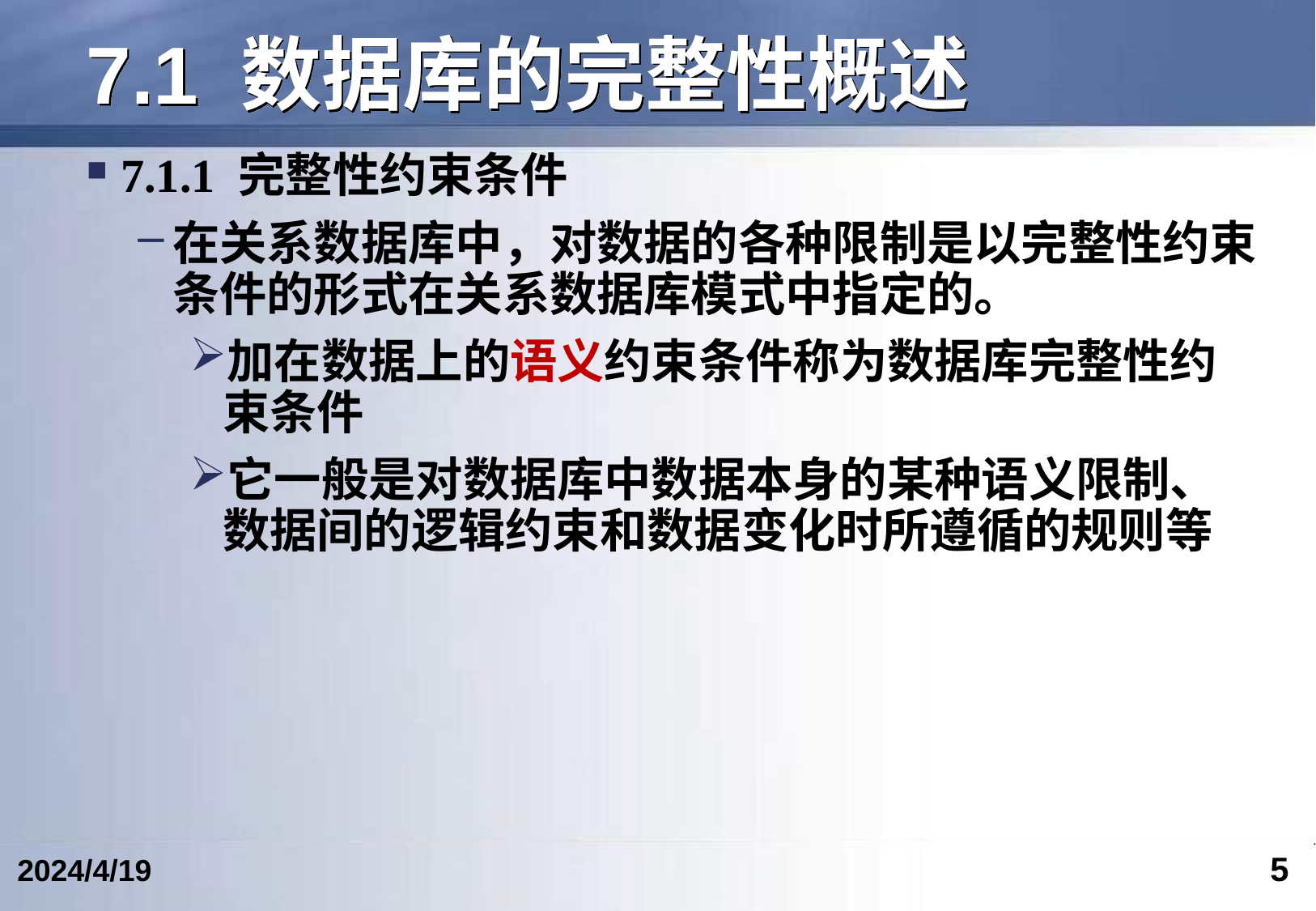

# 7.1 数据库的完整性概述
7.1.1 完整性约束条件
在关系数据库中，对数据的各种限制是以完整性约束条件的形式在关系数据库模式中指定的。
加在数据上的语义约束条件称为数据库完整性约束条件
它一般是对数据库中数据本身的某种语义限制、数据间的逻辑约束和数据变化时所遵循的规则等
5
2024/4/19